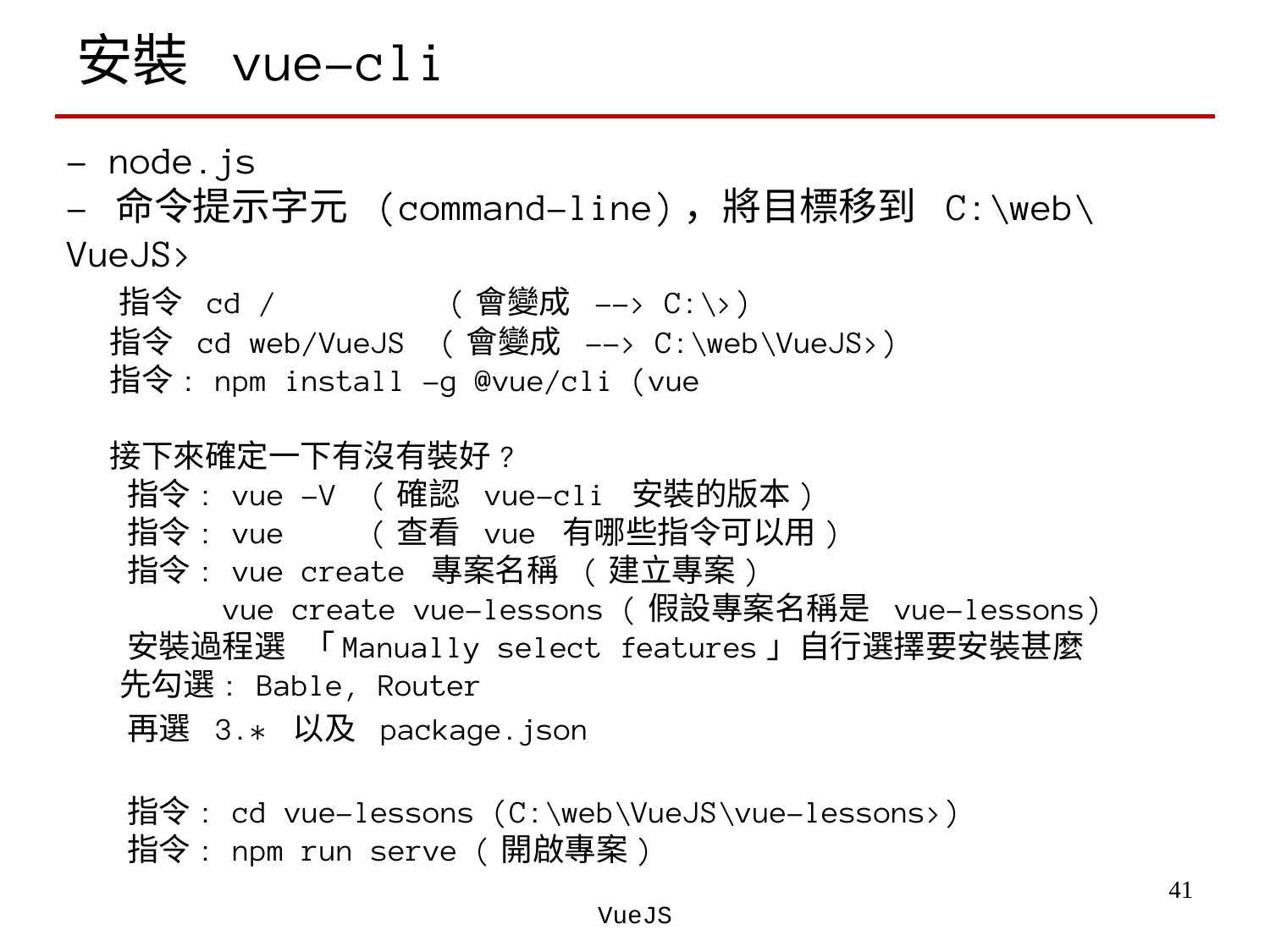

# 安裝 vue-cli
- node.js
-   命令提示字元 (command-line)，將目標移到 C:\web\VueJS>
  指令 cd /          (會變成 --> C:\>)
  指令 cd web/VueJS  (會變成 --> C:\web\VueJS>)
  指令: npm install -g @vue/cli (vue
  接下來確定一下有沒有裝好?
   指令: vue -V  (確認 vue-cli 安裝的版本)
   指令: vue     (查看 vue 有哪些指令可以用)
   指令: vue create 專案名稱 (建立專案)
         vue create vue-lessons (假設專案名稱是 vue-lessons)
   安裝過程選 「Manually select features」自行選擇要安裝甚麼
   先勾選: Bable, Router
   再選 3.* 以及 package.json
   指令: cd vue-lessons (C:\web\VueJS\vue-lessons>)
   指令: npm run serve (開啟專案)
41
VueJS